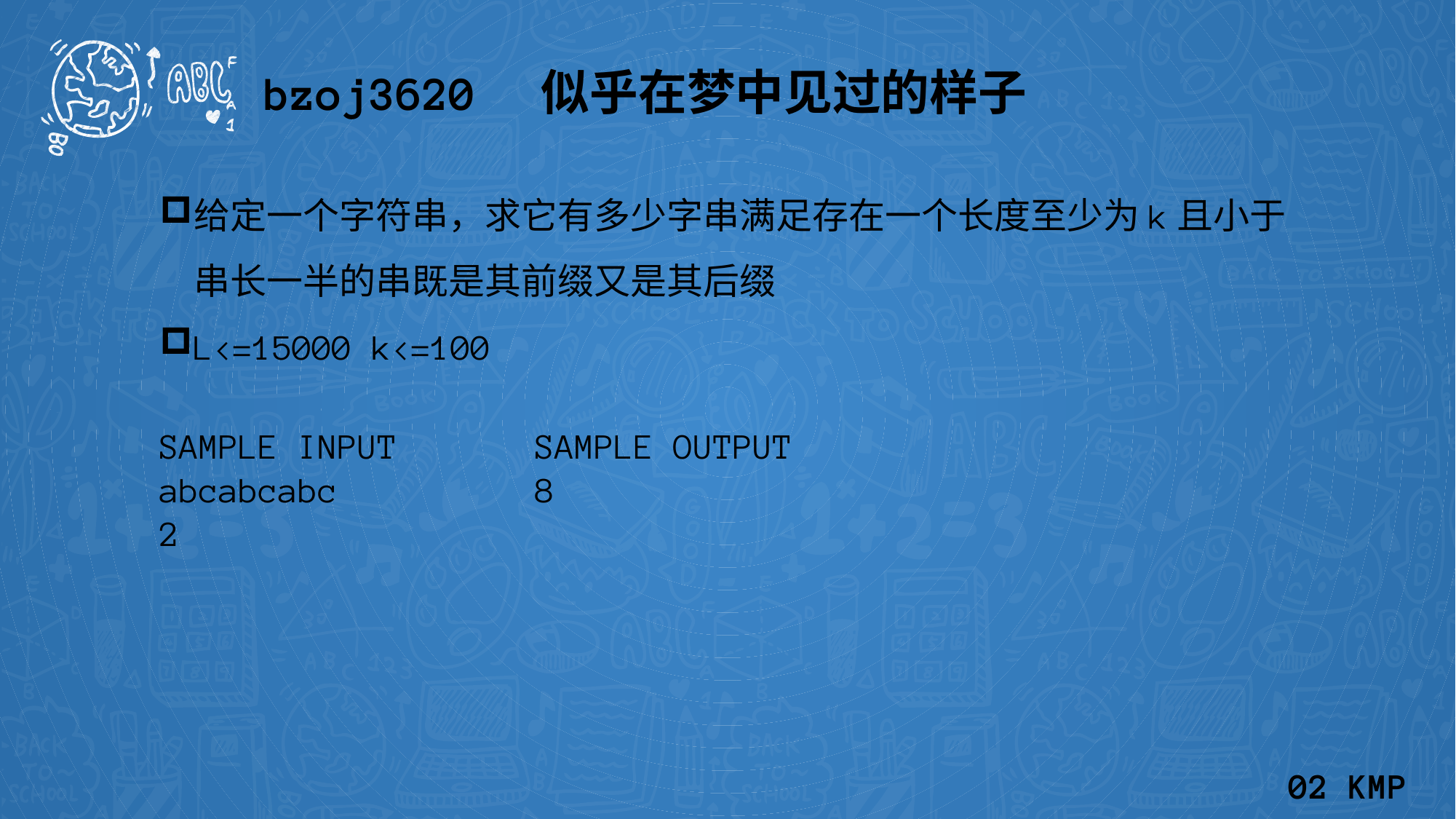

bzoj3620  似乎在梦中见过的样子
给定一个字符串，求它有多少字串满足存在一个长度至少为k且小于串长一半的串既是其前缀又是其后缀
L<=15000 k<=100
SAMPLE INPUT
abcabcabc
2
SAMPLE OUTPUT
8
02 KMP